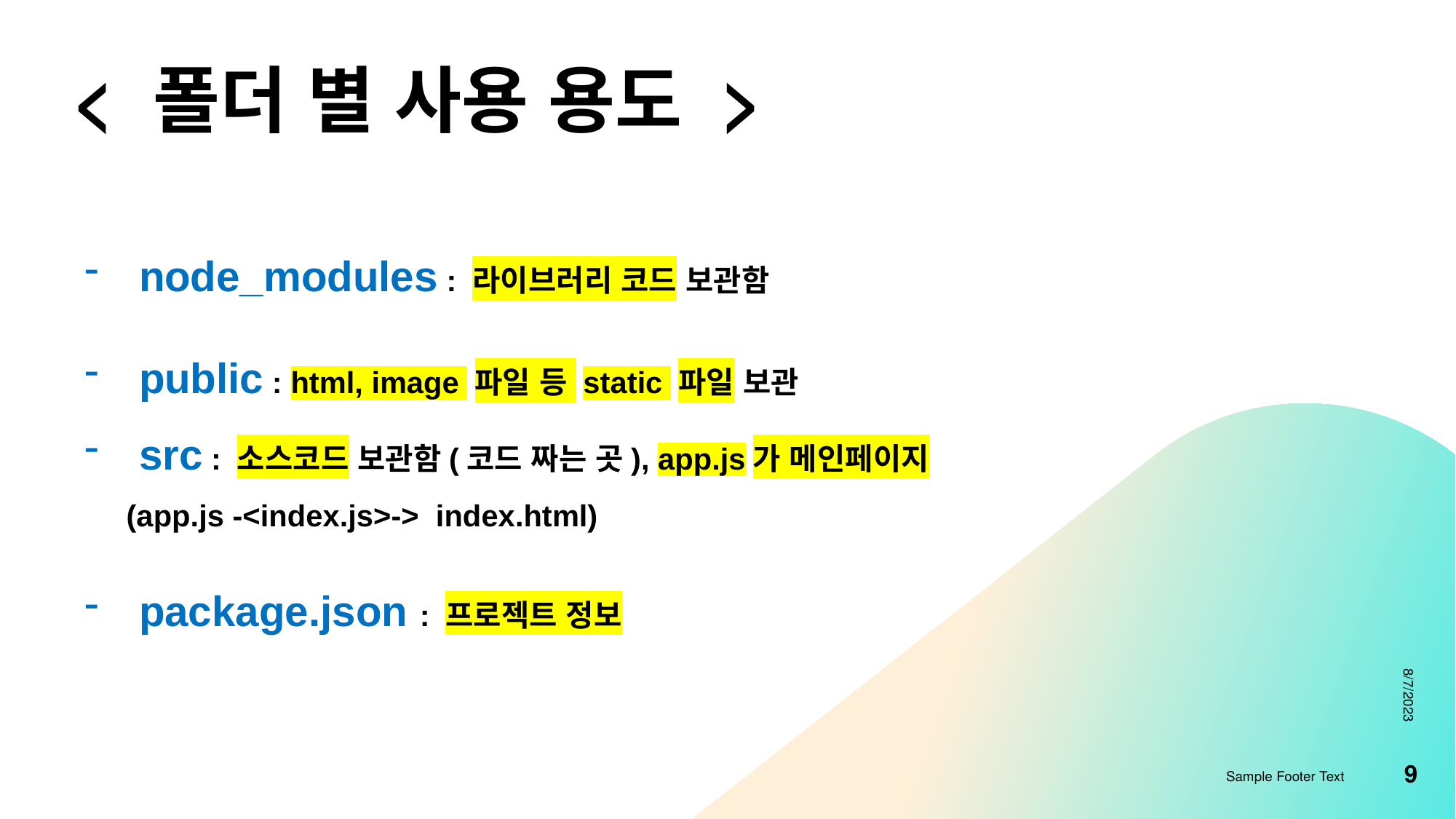

# < 폴더 별 사용 용도 >
node_modules : 라이브러리 코드 보관함
public : html, image 파일 등 static 파일 보관
src : 소스코드 보관함(코드 짜는 곳), app.js가 메인페이지
     (app.js -<index.js>->  index.html)
package.json : 프로젝트 정보
8/7/2023
Sample Footer Text
9